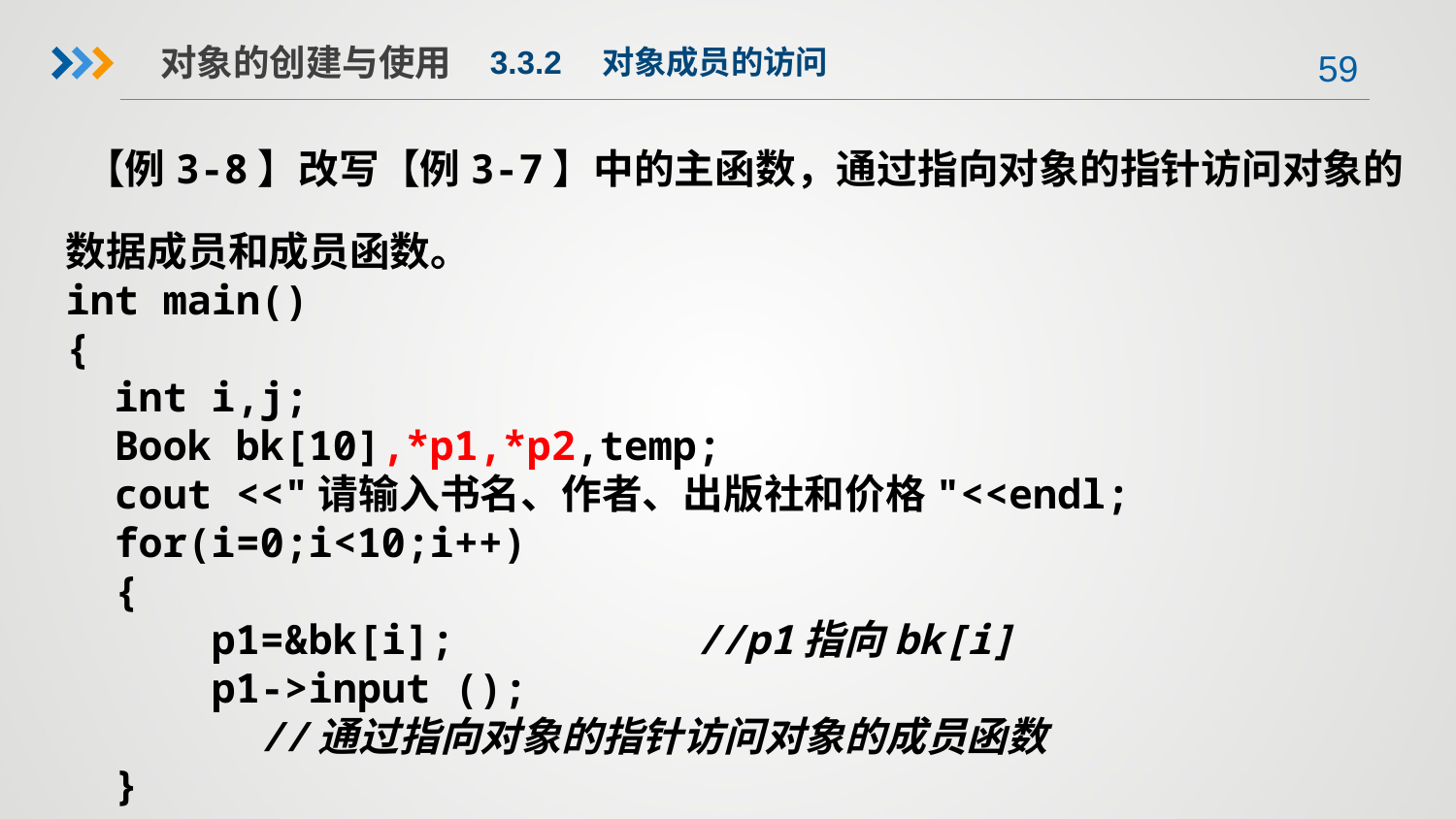

对象的创建与使用
3.3.2　对象成员的访问
 【例3-8】改写【例3-7】中的主函数，通过指向对象的指针访问对象的数据成员和成员函数。
int main()
{
  int i,j;
  Book bk[10],*p1,*p2,temp;
  cout <<"请输入书名、作者、出版社和价格"<<endl;
  for(i=0;i<10;i++)
  {
	p1=&bk[i];          //p1指向bk[i]
	p1->input ();
        //通过指向对象的指针访问对象的成员函数
  }